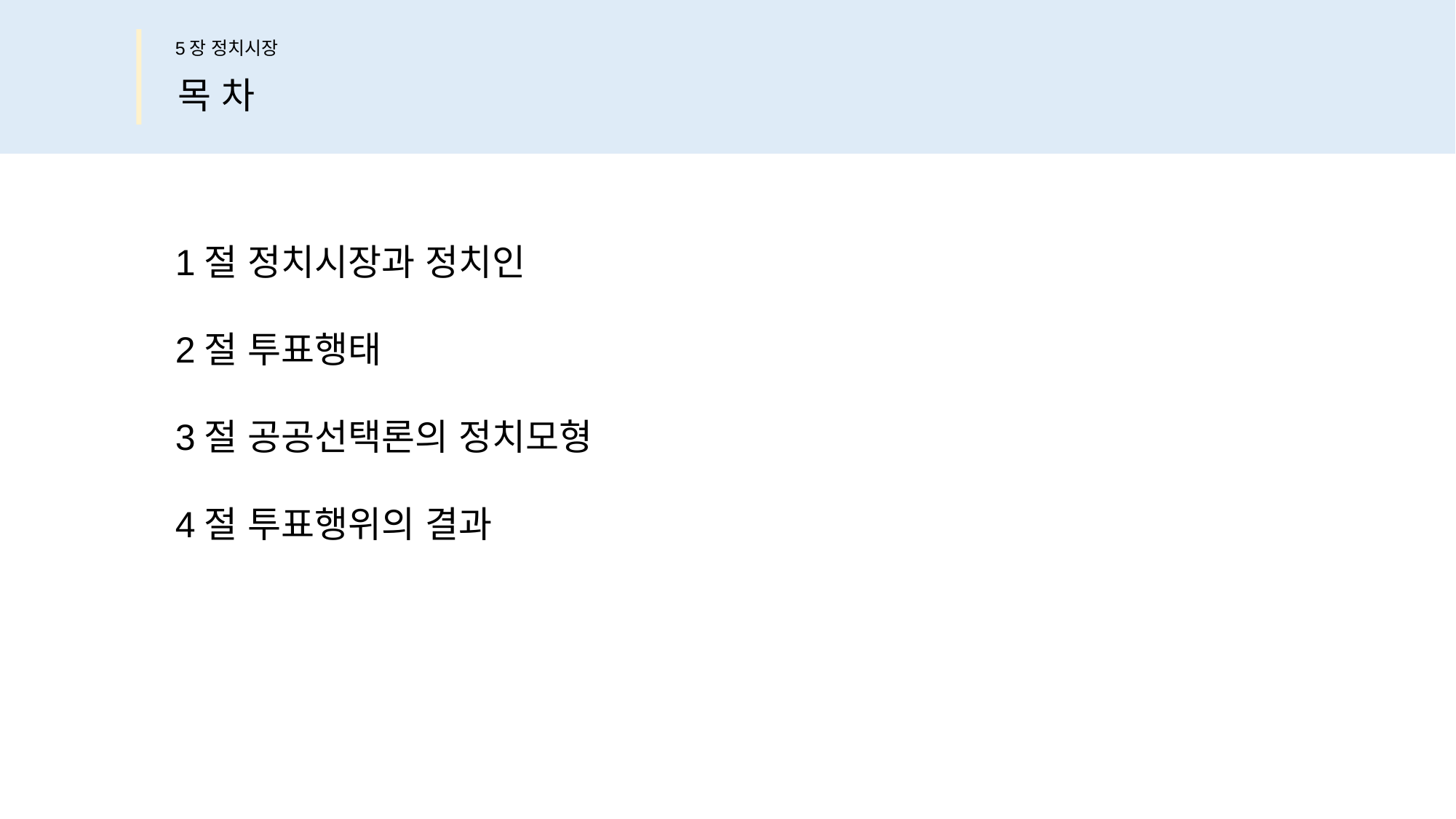

5장 정치시장
목 차
1절 정치시장과 정치인
2절 투표행태
3절 공공선택론의 정치모형
4절 투표행위의 결과